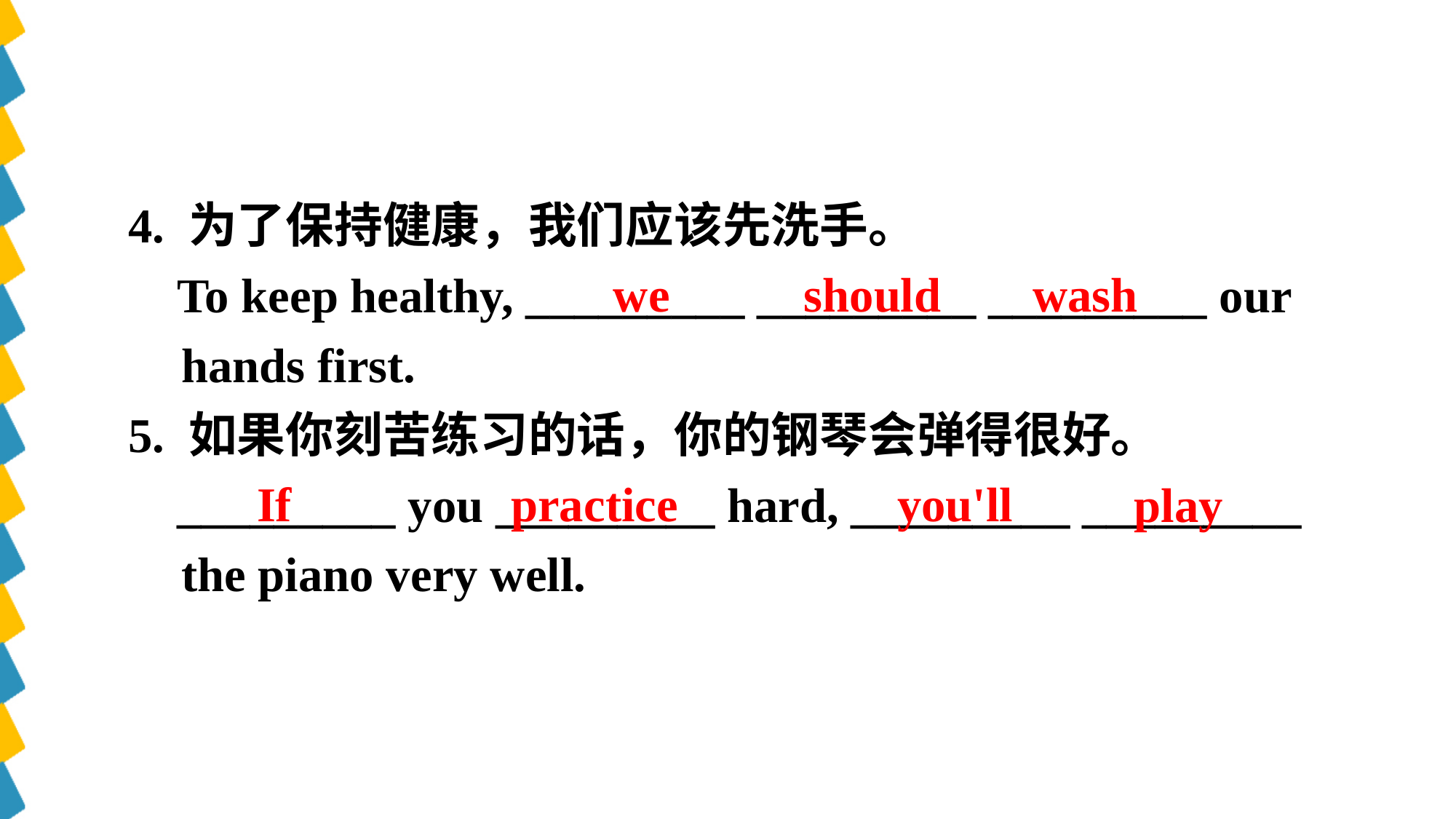

4. 为了保持健康，我们应该先洗手。
    To keep healthy, _________ _________ _________ our hands first.
5. 如果你刻苦练习的话，你的钢琴会弹得很好。
    _________ you _________ hard, _________ _________ the piano very well.
we           should
wash
If                  practice                  you'll
play